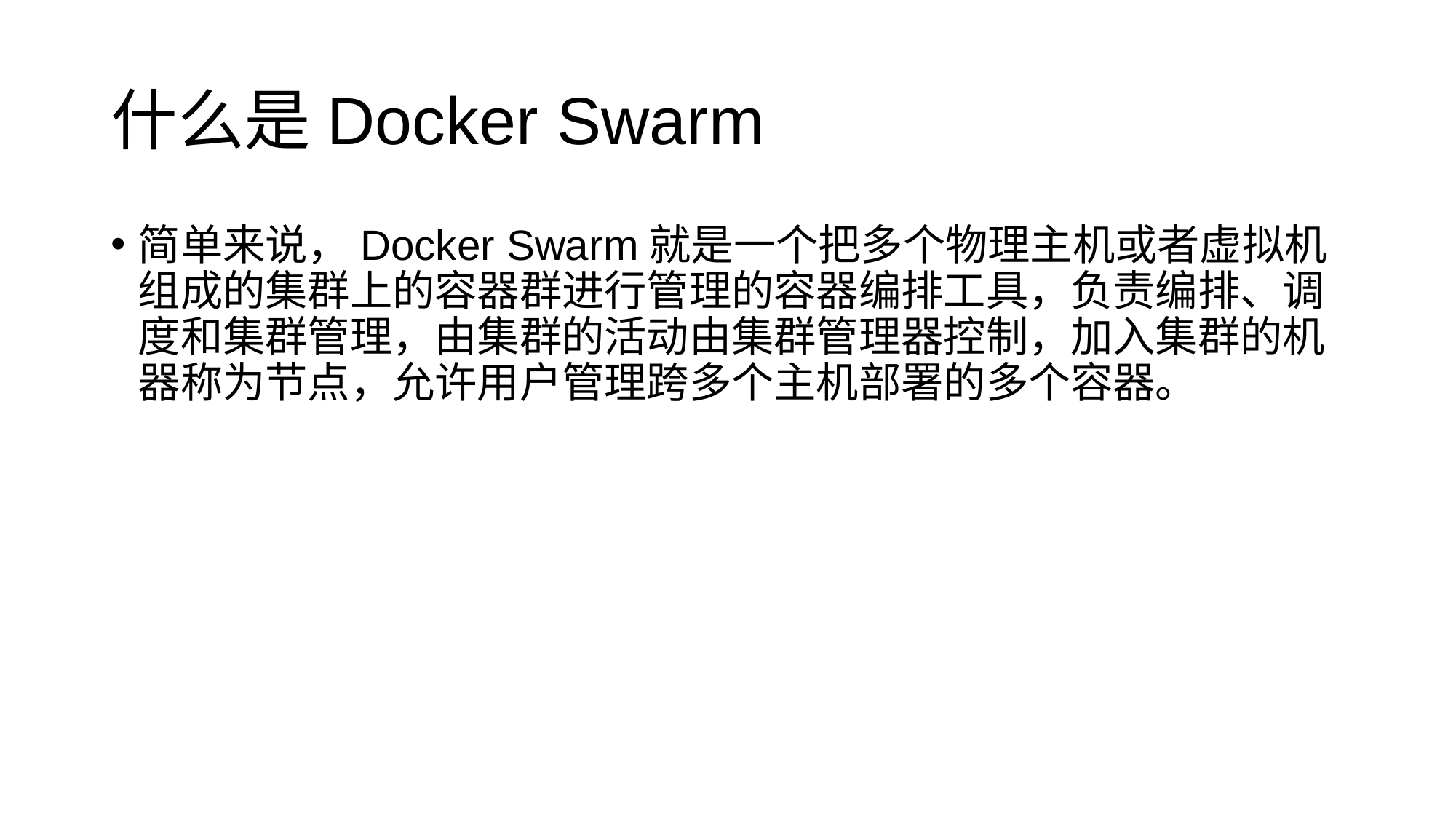

# 什么是Docker Swarm
简单来说，Docker Swarm就是一个把多个物理主机或者虚拟机组成的集群上的容器群进行管理的容器编排工具，负责编排、调度和集群管理，由集群的活动由集群管理器控制，加入集群的机器称为节点，允许用户管理跨多个主机部署的多个容器。